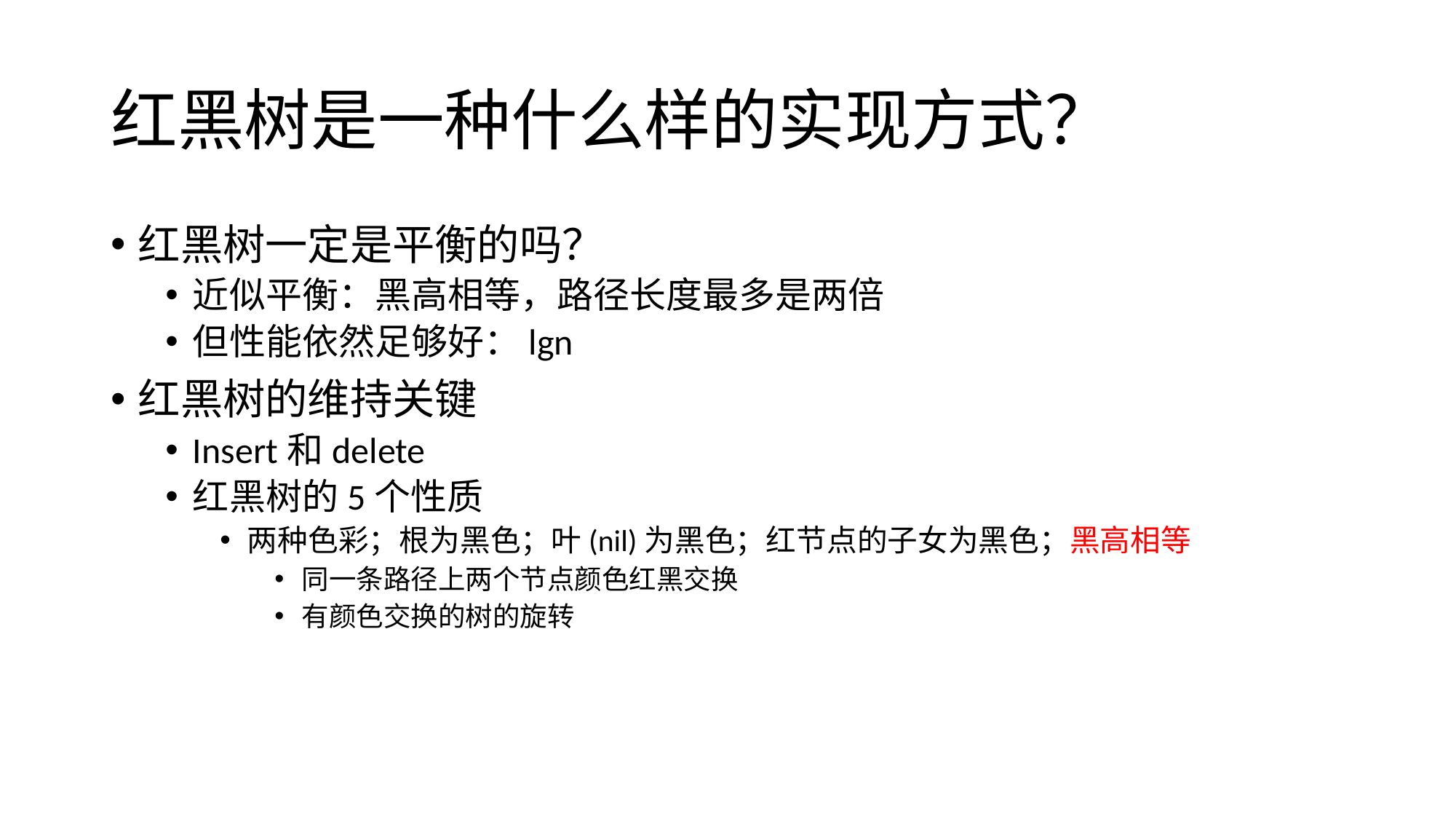

# 红黑树是一种什么样的实现方式？
红黑树一定是平衡的吗？
近似平衡：黑高相等，路径长度最多是两倍
但性能依然足够好：lgn
红黑树的维持关键
Insert和delete
红黑树的5个性质
两种色彩；根为黑色；叶(nil)为黑色；红节点的子女为黑色；黑高相等
同一条路径上两个节点颜色红黑交换
有颜色交换的树的旋转